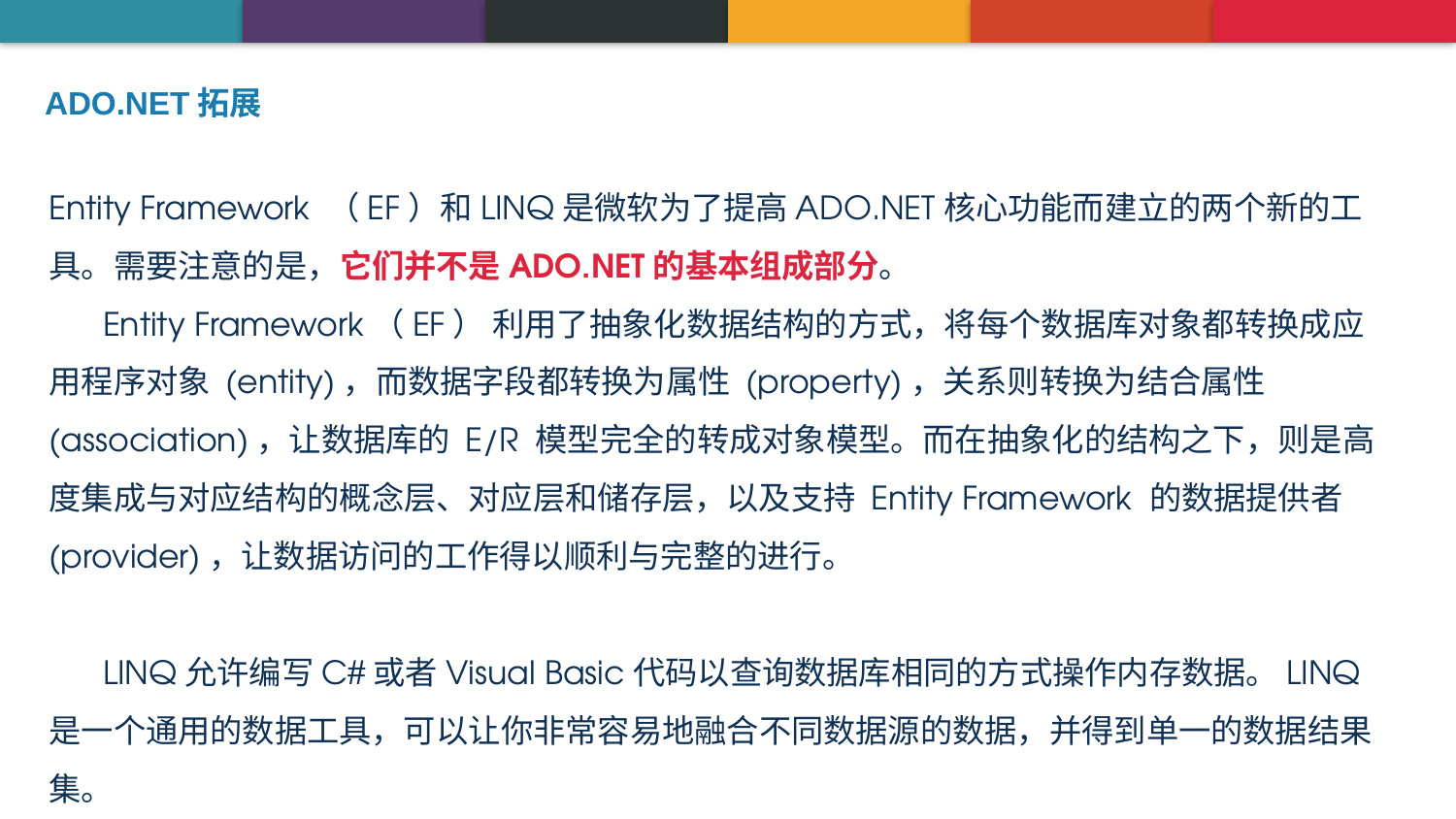

ADO.NET拓展
Entity Framework （EF）和LINQ是微软为了提高ADO.NET核心功能而建立的两个新的工具。需要注意的是，它们并不是ADO.NET的基本组成部分。
      Entity Framework（EF） 利用了抽象化数据结构的方式，将每个数据库对象都转换成应用程序对象 (entity)，而数据字段都转换为属性 (property)，关系则转换为结合属性 (association)，让数据库的 E/R 模型完全的转成对象模型。而在抽象化的结构之下，则是高度集成与对应结构的概念层、对应层和储存层，以及支持 Entity Framework 的数据提供者 (provider)，让数据访问的工作得以顺利与完整的进行。

      LINQ允许编写C#或者Visual Basic代码以查询数据库相同的方式操作内存数据。LINQ是一个通用的数据工具，可以让你非常容易地融合不同数据源的数据，并得到单一的数据结果集。